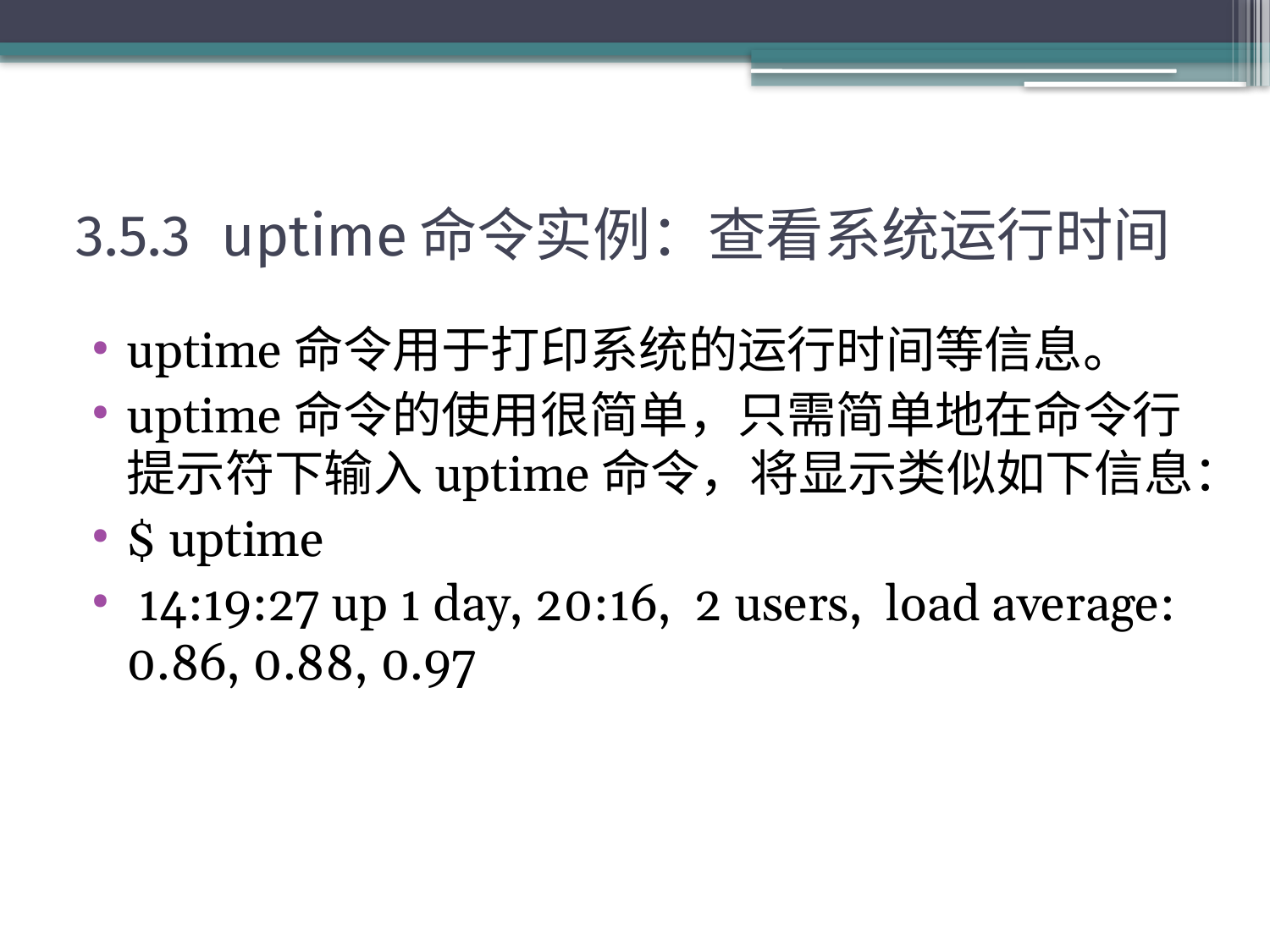

# 3.5.3  uptime命令实例：查看系统运行时间
uptime命令用于打印系统的运行时间等信息。
uptime命令的使用很简单，只需简单地在命令行提示符下输入uptime命令，将显示类似如下信息：
$ uptime
 14:19:27 up 1 day, 20:16,  2 users,  load average: 0.86, 0.88, 0.97